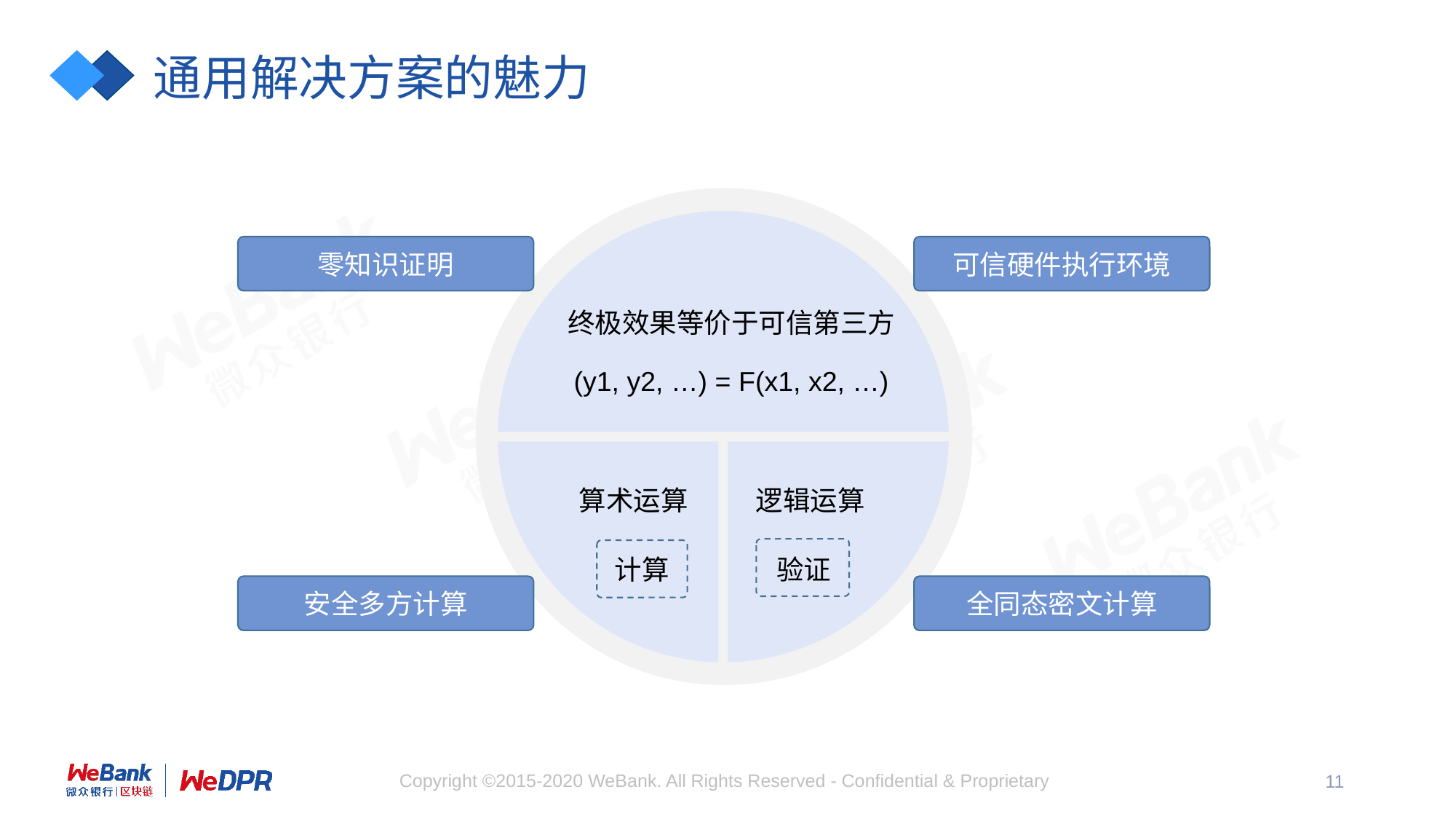

# 通用解决方案的魅力

零知识证明
可信硬件执行环境
终极效果等价于可信第三方
(y1, y2, …) = F(x1, x2, …)
算术运算
逻辑运算

验证
计算
全同态密文计算
安全多方计算
11